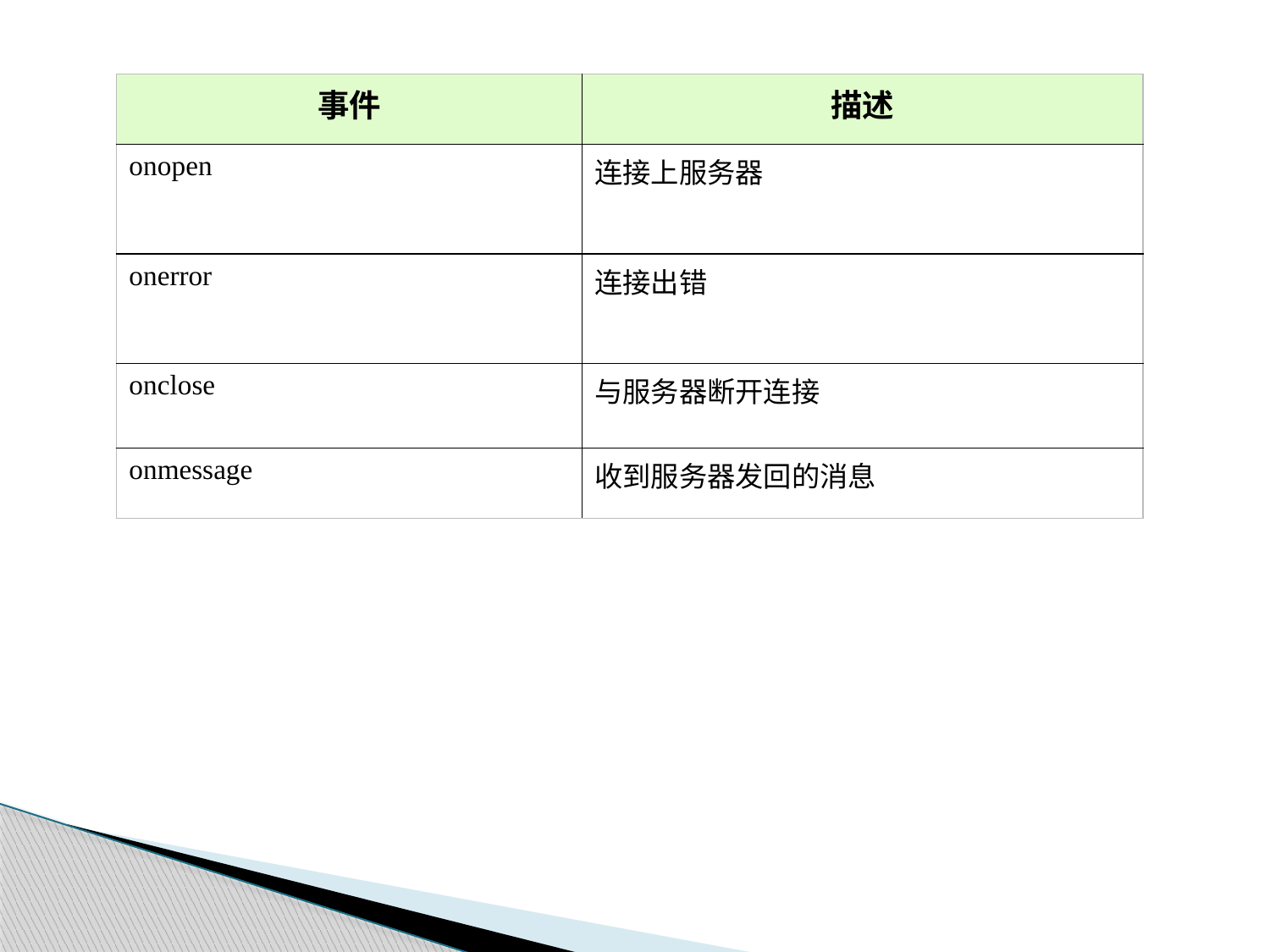

| 事件 | 描述 |
| --- | --- |
| onopen | 连接上服务器 |
| onerror | 连接出错 |
| onclose | 与服务器断开连接 |
| onmessage | 收到服务器发回的消息 |